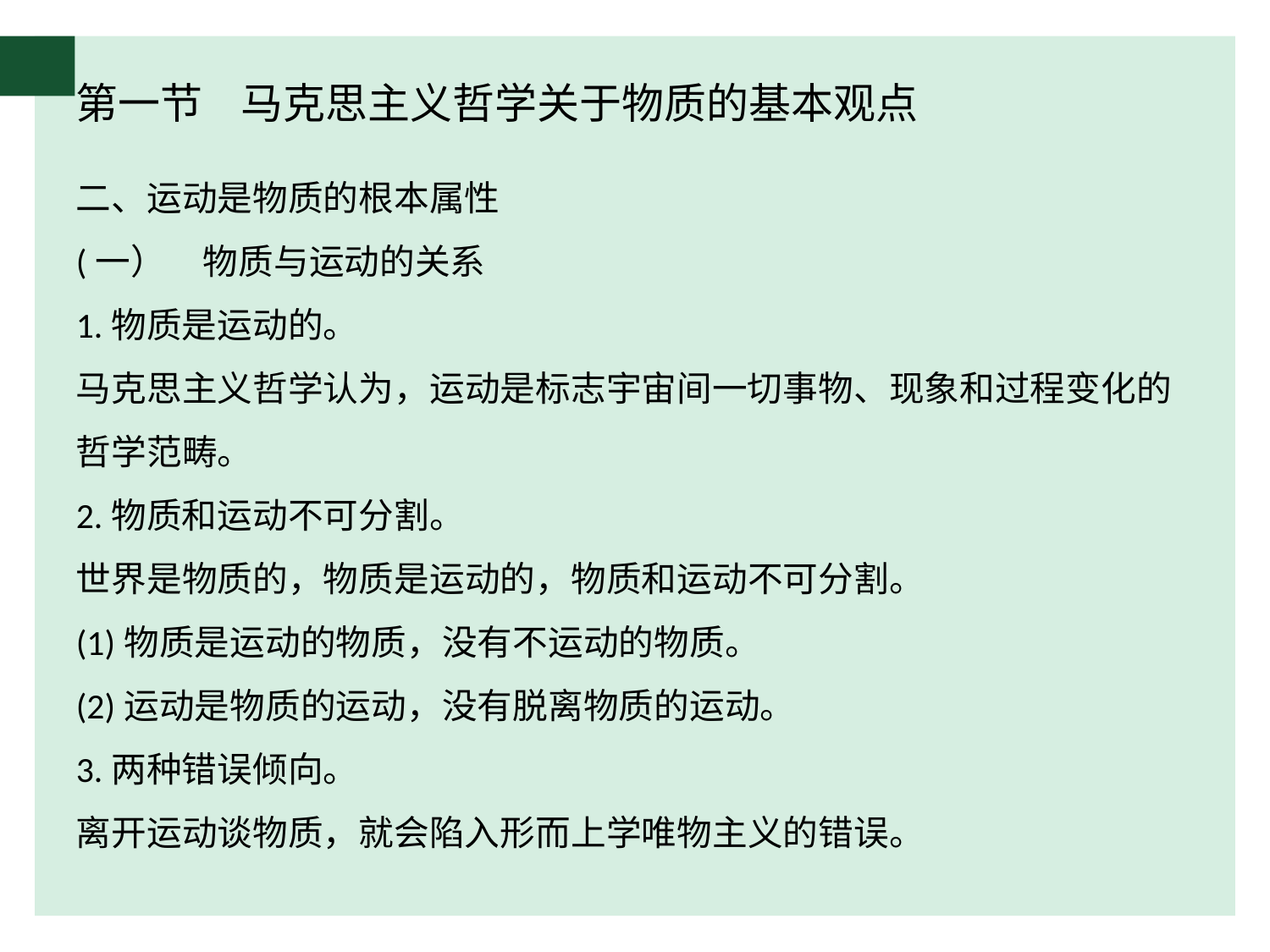

# 第一节    马克思主义哲学关于物质的基本观点
二、运动是物质的根本属性
(一）	物质与运动的关系
1.物质是运动的。
马克思主义哲学认为，运动是标志宇宙间一切事物、现象和过程变化的哲学范畴。
2.物质和运动不可分割。
世界是物质的，物质是运动的，物质和运动不可分割。
(1)物质是运动的物质，没有不运动的物质。
(2)运动是物质的运动，没有脱离物质的运动。
3.两种错误倾向。
离开运动谈物质，就会陷入形而上学唯物主义的错误。